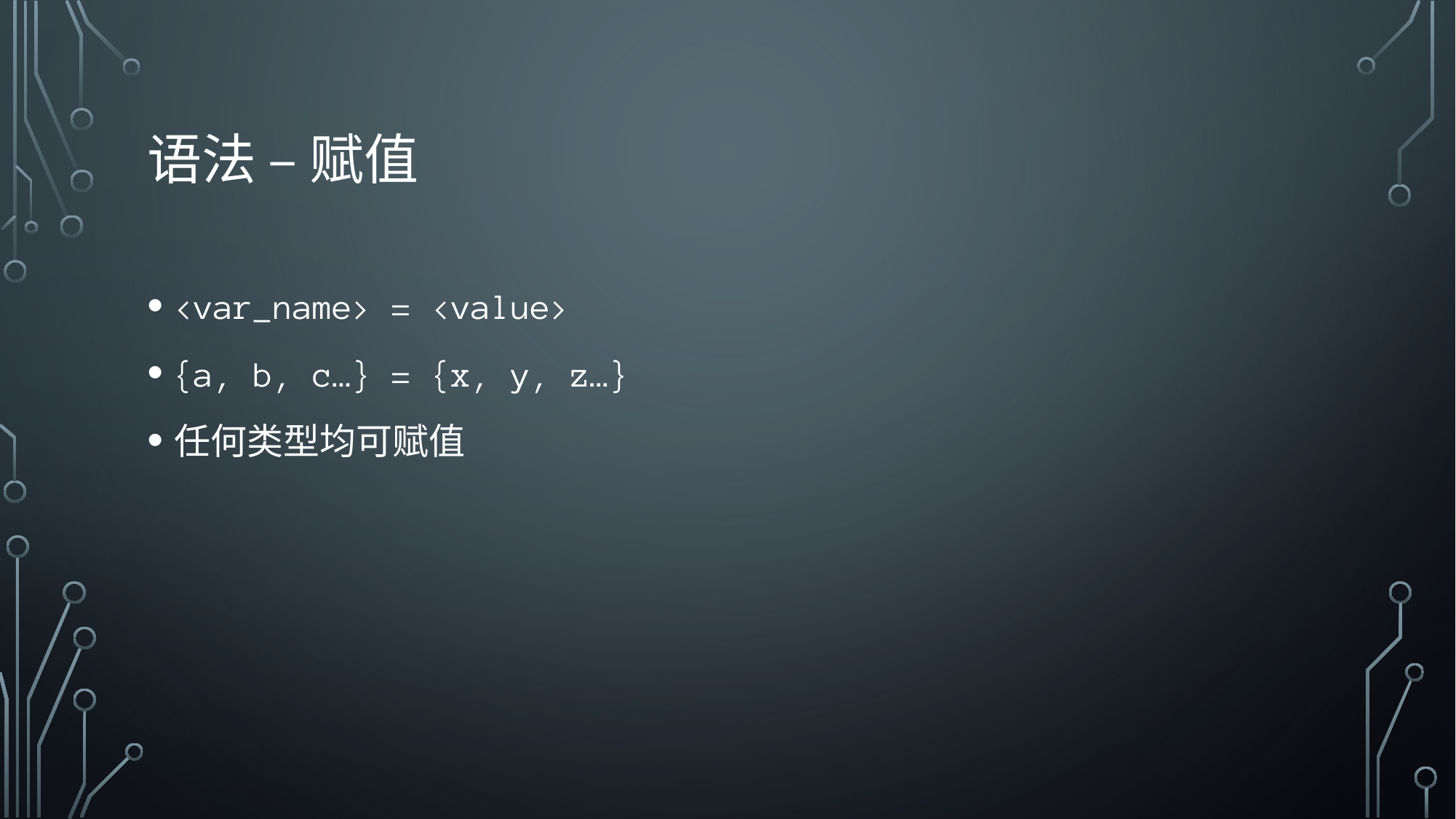

# 语法 – 赋值
<var_name> = <value>
{a, b, c…} = {x, y, z…}
任何类型均可赋值